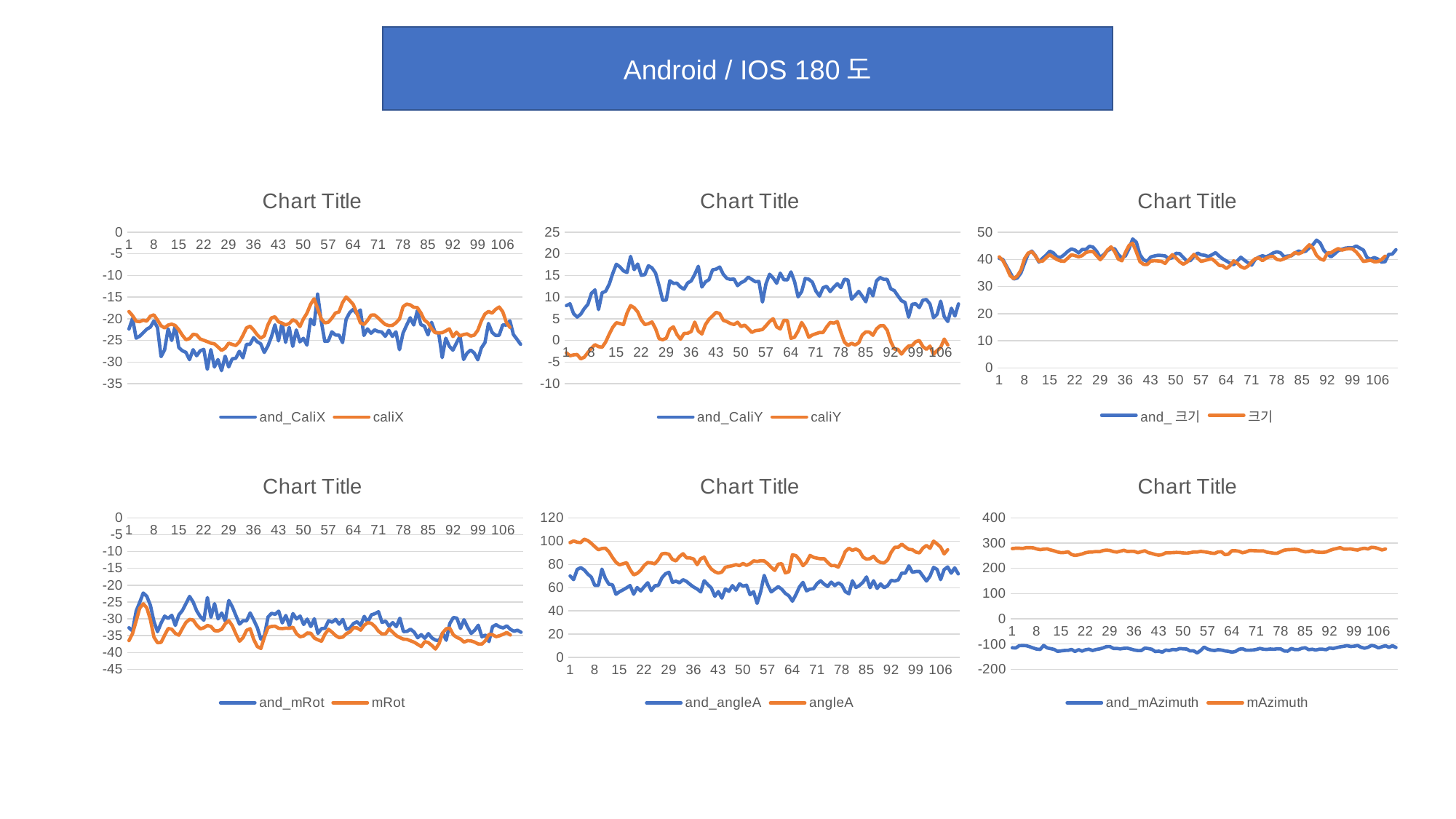

Android / IOS 180도

### Chart:

| Category | and_CaliX | caliX |
|---|---|---|

### Chart:

| Category | and_CaliY | caliY |
|---|---|---|

### Chart:

| Category | and_크기 | 크기 |
|---|---|---|

### Chart:

| Category | and_mRot | mRot |
|---|---|---|

### Chart:

| Category | and_mAzimuth | mAzimuth |
|---|---|---|

### Chart:

| Category | and_angleA | angleA |
|---|---|---|